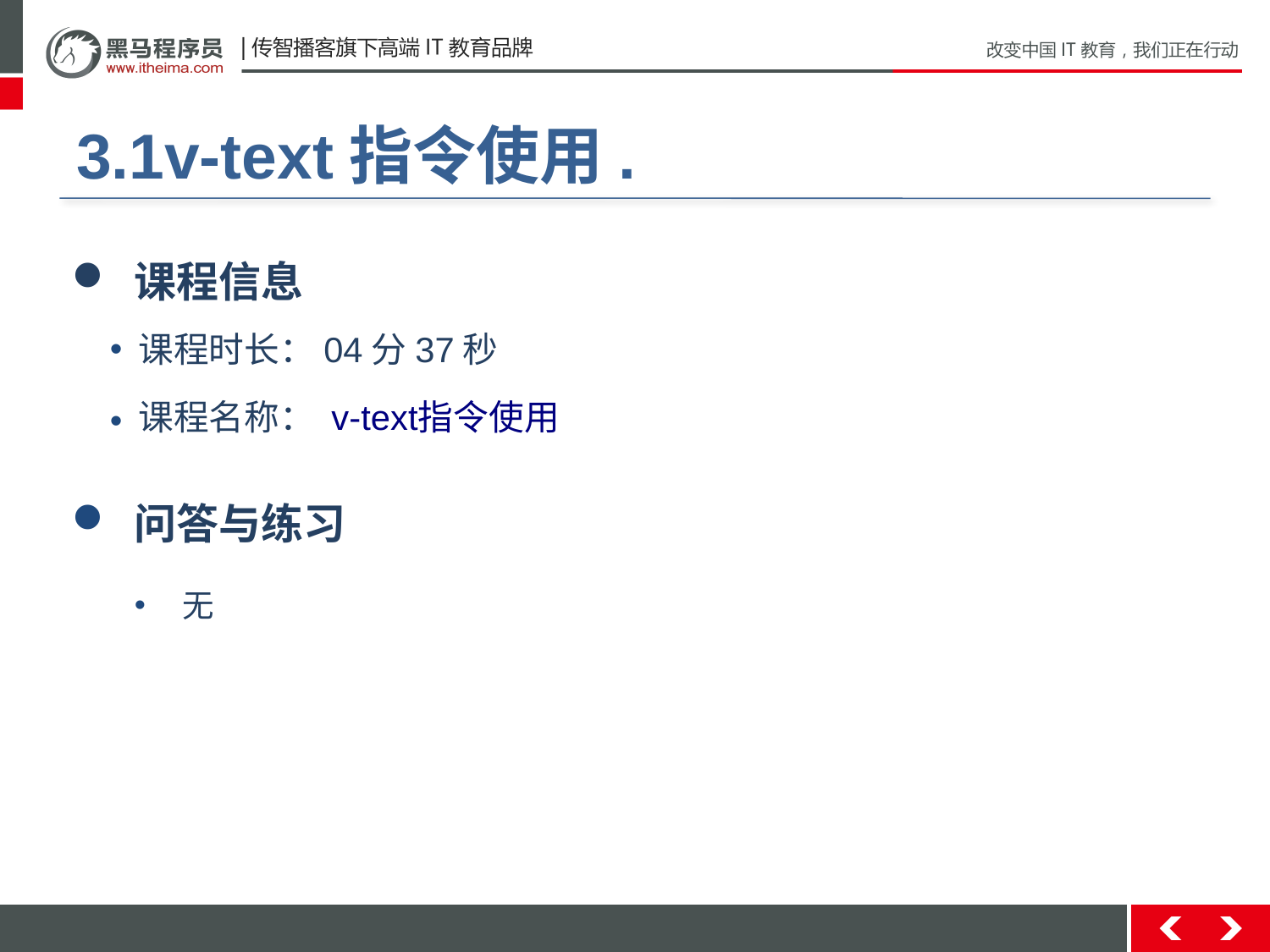

#
3.1v-text指令使用.
 课程信息
 课程时长：04分37秒
 课程名称： v-text指令使用
 问答与练习
无